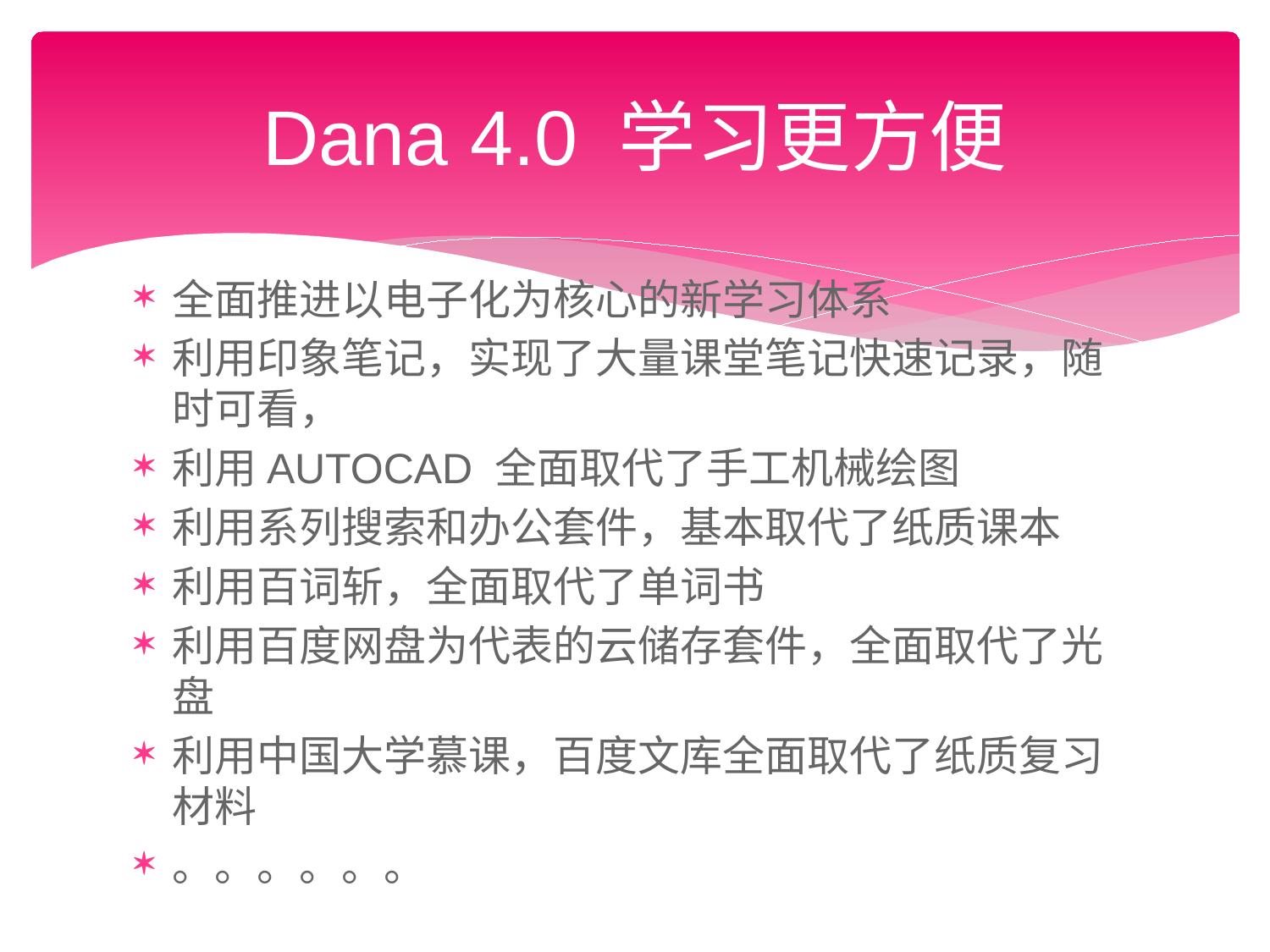

# Dana 4.0 学习更方便
全面推进以电子化为核心的新学习体系
利用印象笔记，实现了大量课堂笔记快速记录，随时可看，
利用AUTOCAD 全面取代了手工机械绘图
利用系列搜索和办公套件，基本取代了纸质课本
利用百词斩，全面取代了单词书
利用百度网盘为代表的云储存套件，全面取代了光盘
利用中国大学慕课，百度文库全面取代了纸质复习材料
。。。。。。